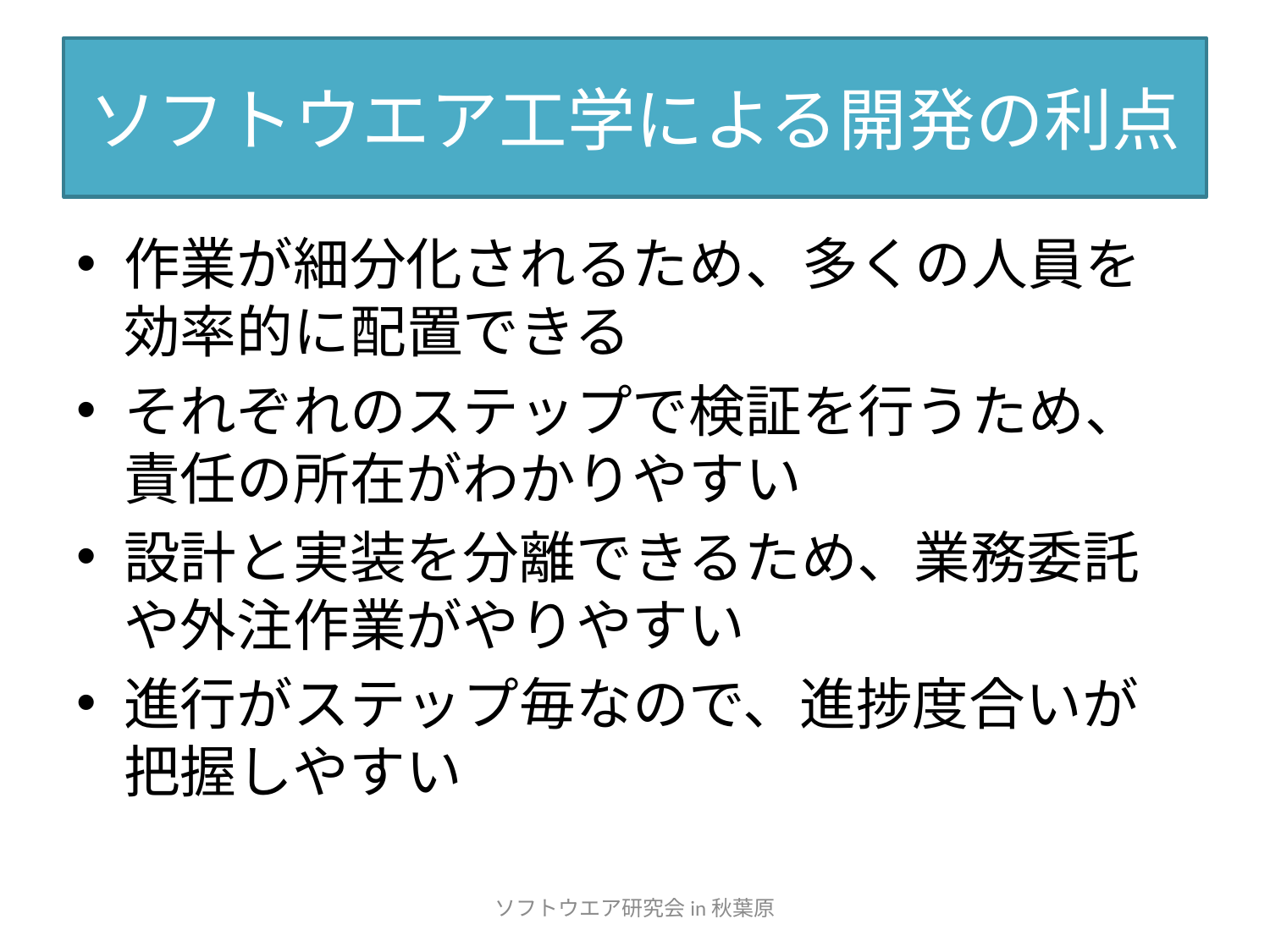

# ソフトウエア工学による開発の利点
作業が細分化されるため、多くの人員を効率的に配置できる
それぞれのステップで検証を行うため、責任の所在がわかりやすい
設計と実装を分離できるため、業務委託や外注作業がやりやすい
進行がステップ毎なので、進捗度合いが把握しやすい
ソフトウエア研究会in秋葉原